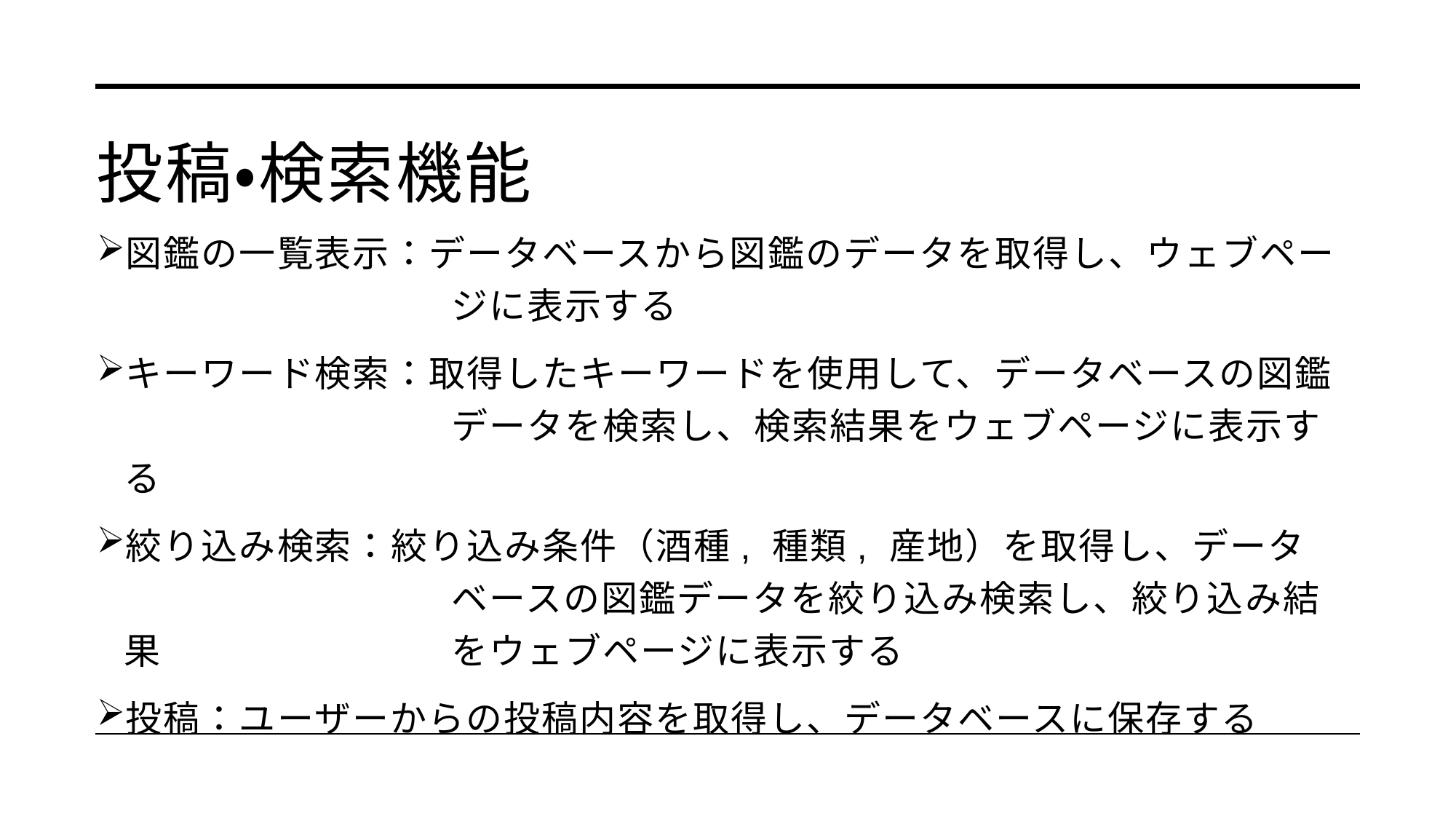

# 投稿・検索機能
図鑑の一覧表示：データベースから図鑑のデータを取得し、ウェブペー			ジに表示する
キーワード検索：取得したキーワードを使用して、データベースの図鑑			データを検索し、検索結果をウェブページに表示する
絞り込み検索：絞り込み条件（酒種, 種類, 産地）を取得し、データ				ベースの図鑑データを絞り込み検索し、絞り込み結果			をウェブページに表示する
投稿：ユーザーからの投稿内容を取得し、データベースに保存する